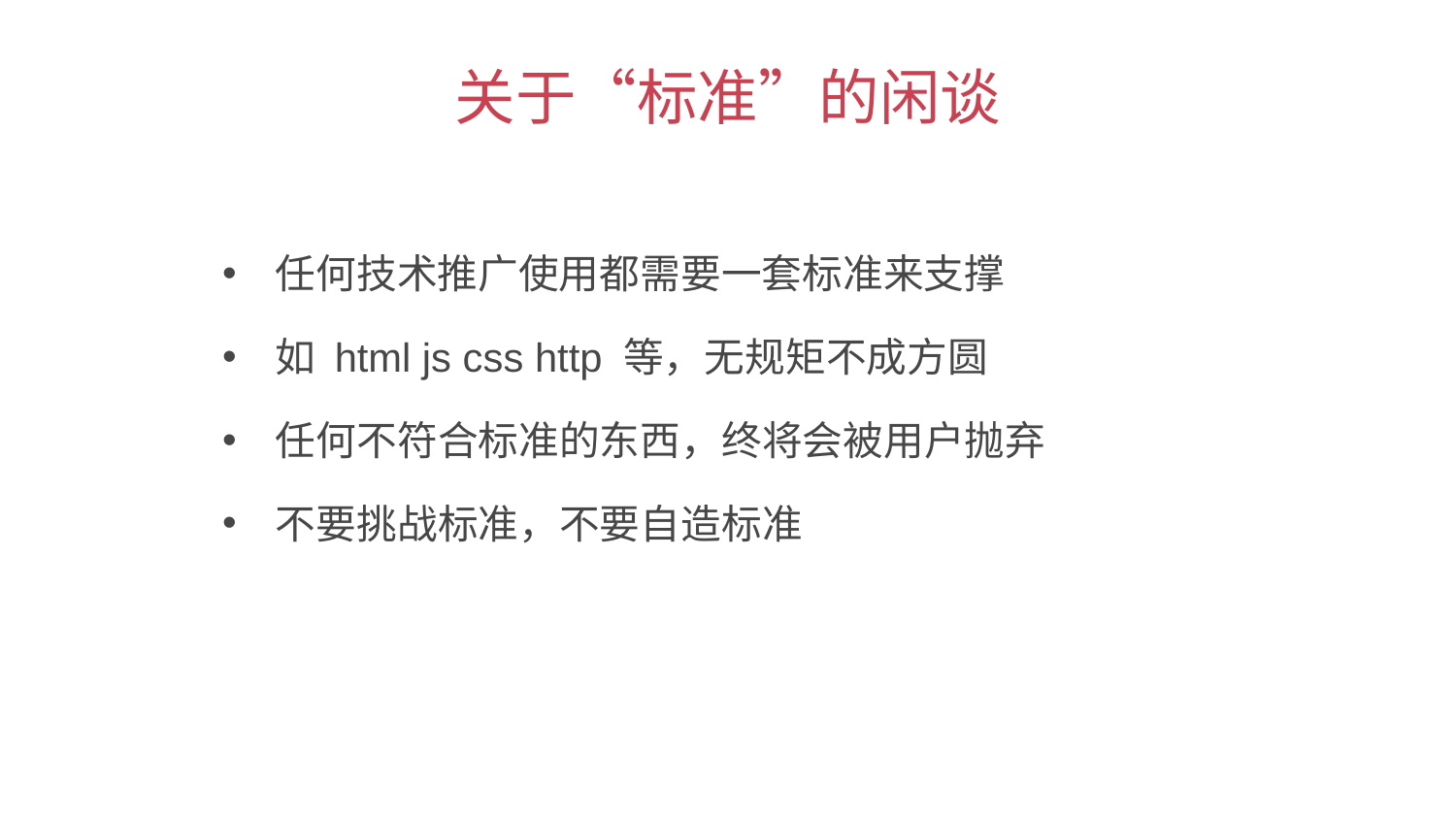

关于“标准”的闲谈
 任何技术推广使用都需要一套标准来支撑
 如 html js css http 等，无规矩不成方圆
 任何不符合标准的东西，终将会被用户抛弃
 不要挑战标准，不要自造标准